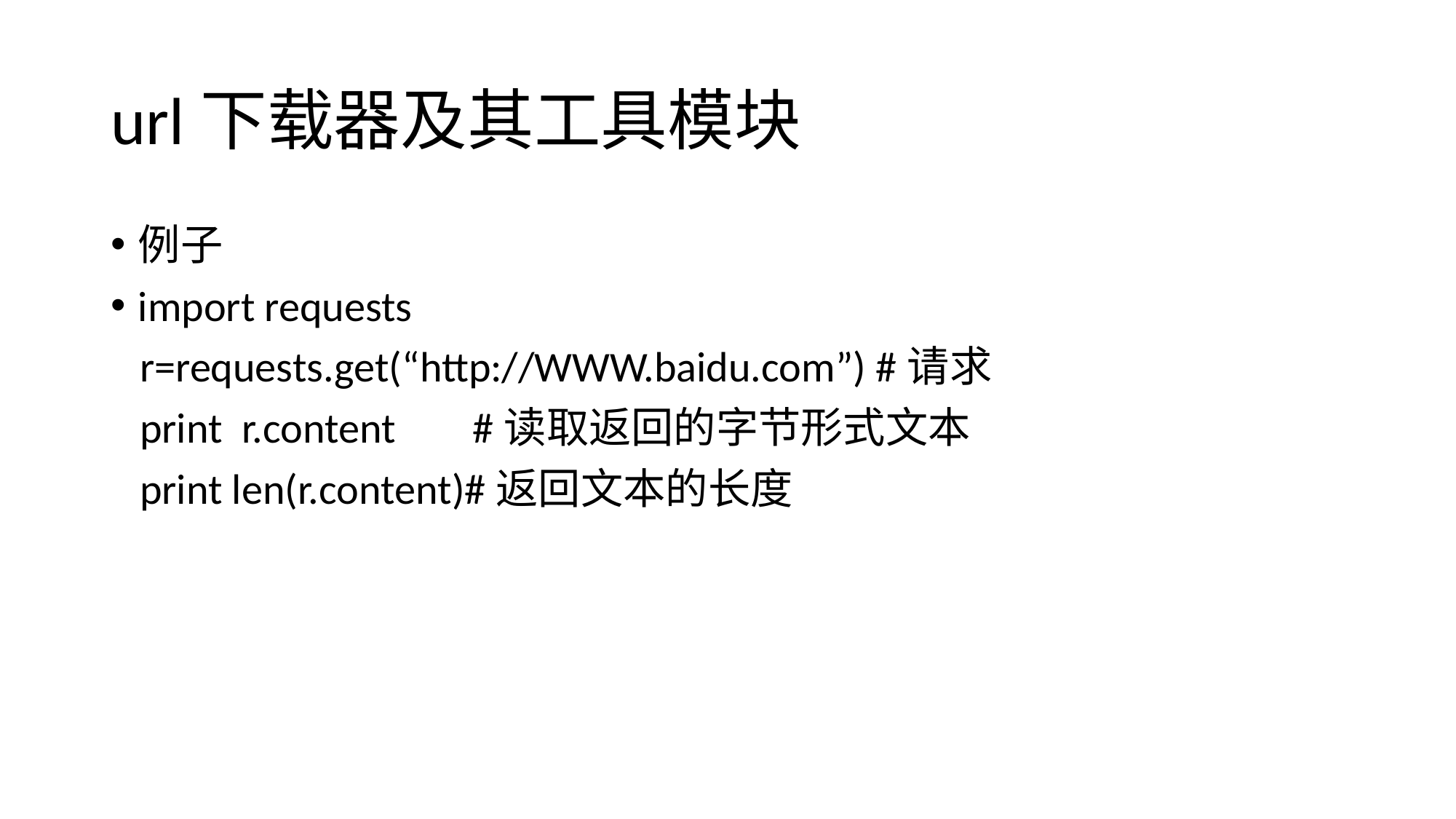

# url下载器及其工具模块
例子
import requests
   r=requests.get(“http://WWW.baidu.com”) #请求
   print  r.content        #读取返回的字节形式文本
   print len(r.content)#返回文本的长度